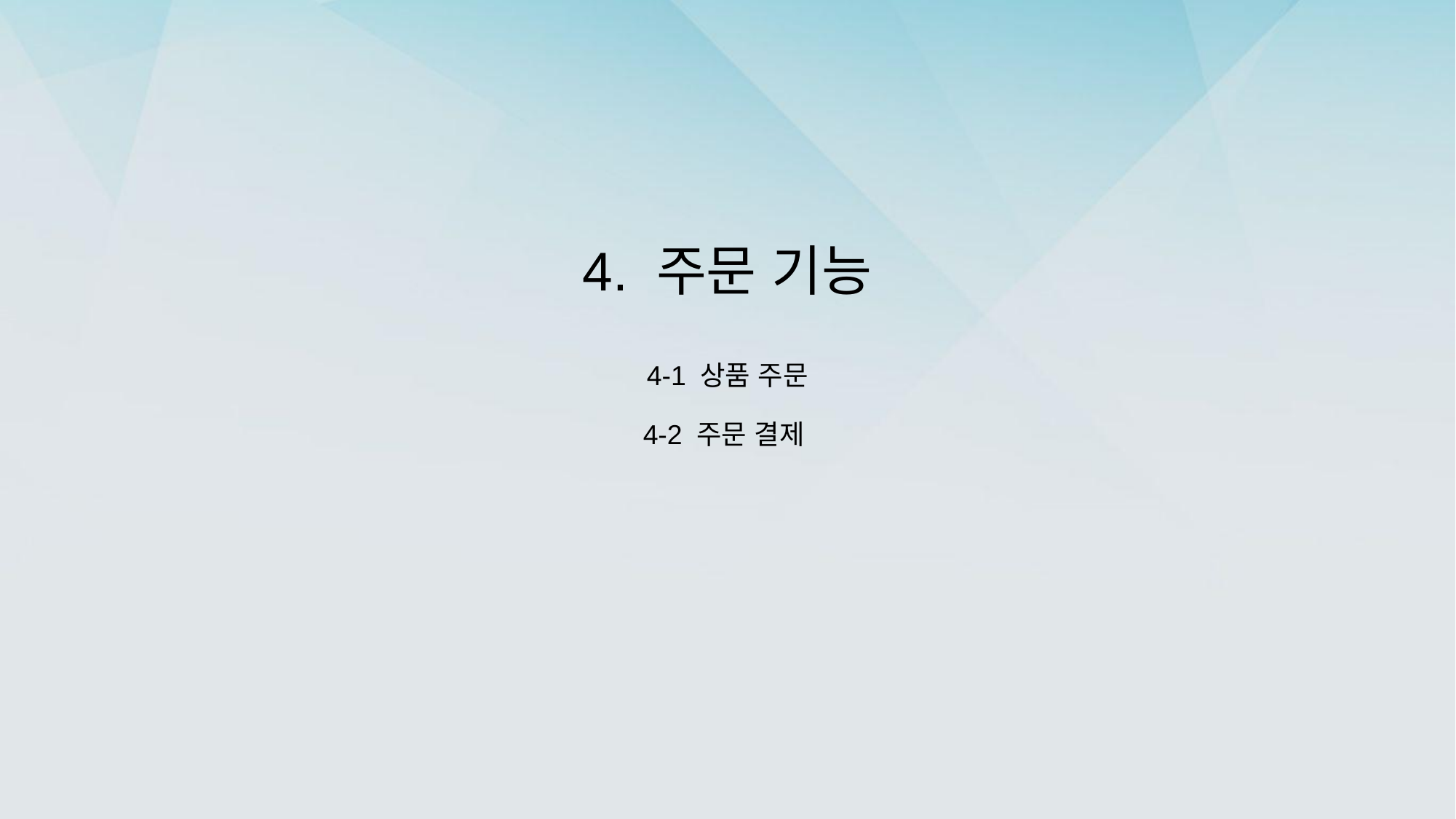

# 4. 주문 기능 4-1 상품 주문 4-2 주문 결제